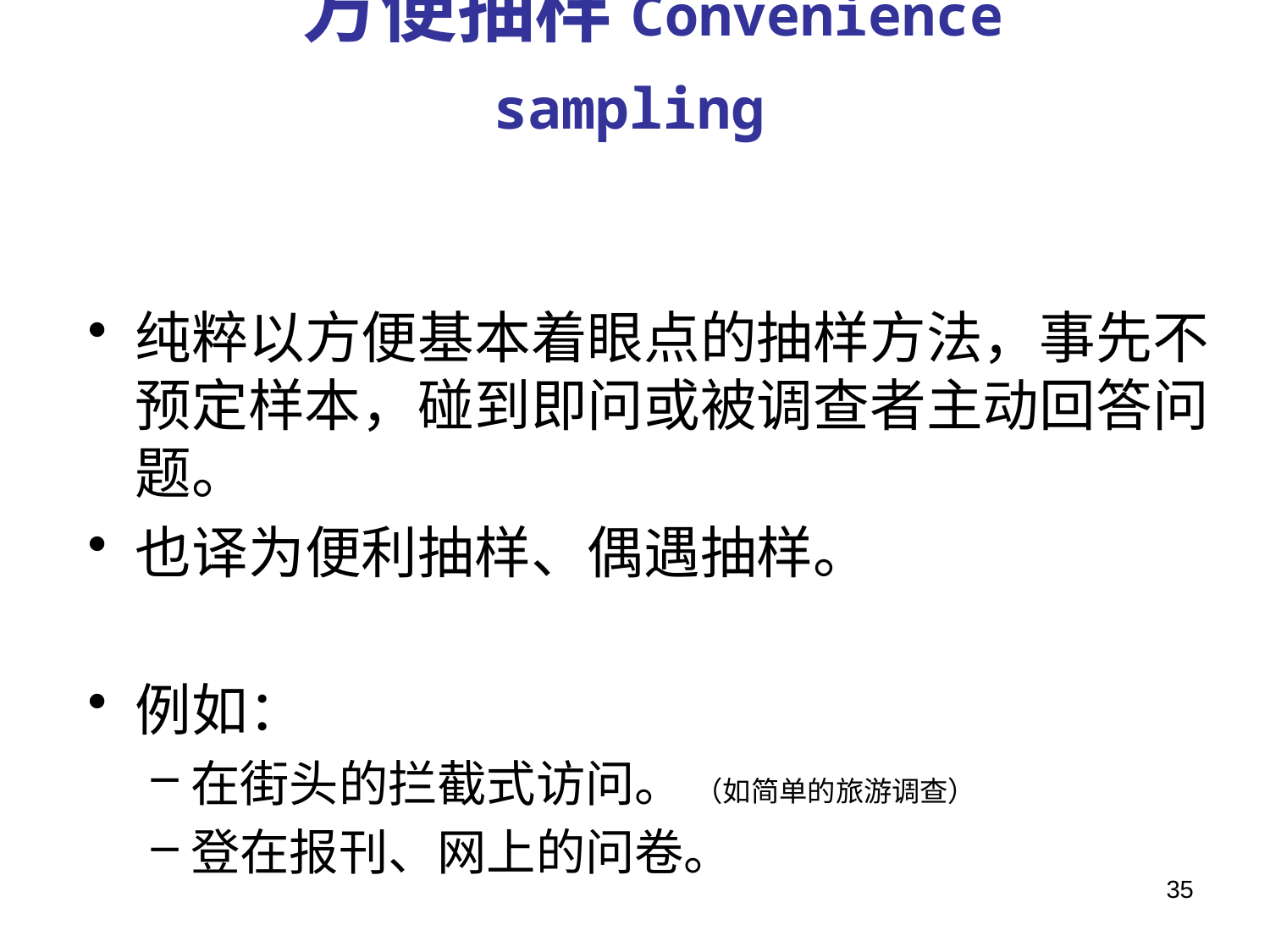

# 方便抽样Convenience sampling
纯粹以方便基本着眼点的抽样方法，事先不预定样本，碰到即问或被调查者主动回答问题。
也译为便利抽样、偶遇抽样。

例如：
在街头的拦截式访问。 （如简单的旅游调查）
登在报刊、网上的问卷。

35